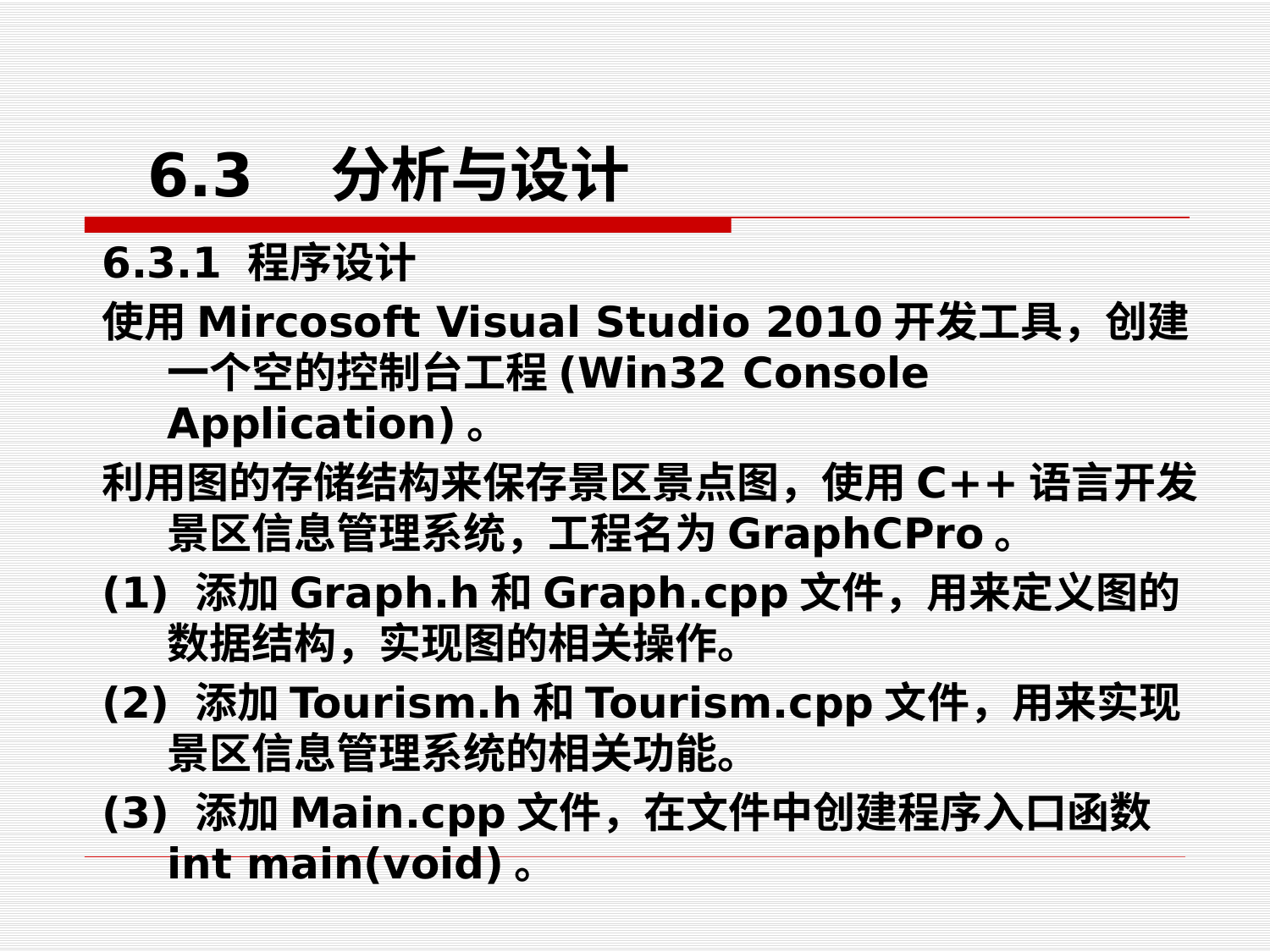

6.3   分析与设计
# 6.3.1 程序设计
使用Mircosoft Visual Studio 2010开发工具，创建一个空的控制台工程(Win32 Console Application)。
利用图的存储结构来保存景区景点图，使用C++语言开发景区信息管理系统，工程名为GraphCPro。
(1) 添加Graph.h和Graph.cpp文件，用来定义图的数据结构，实现图的相关操作。
(2) 添加Tourism.h和Tourism.cpp文件，用来实现景区信息管理系统的相关功能。
(3) 添加Main.cpp文件，在文件中创建程序入口函数int main(void)。